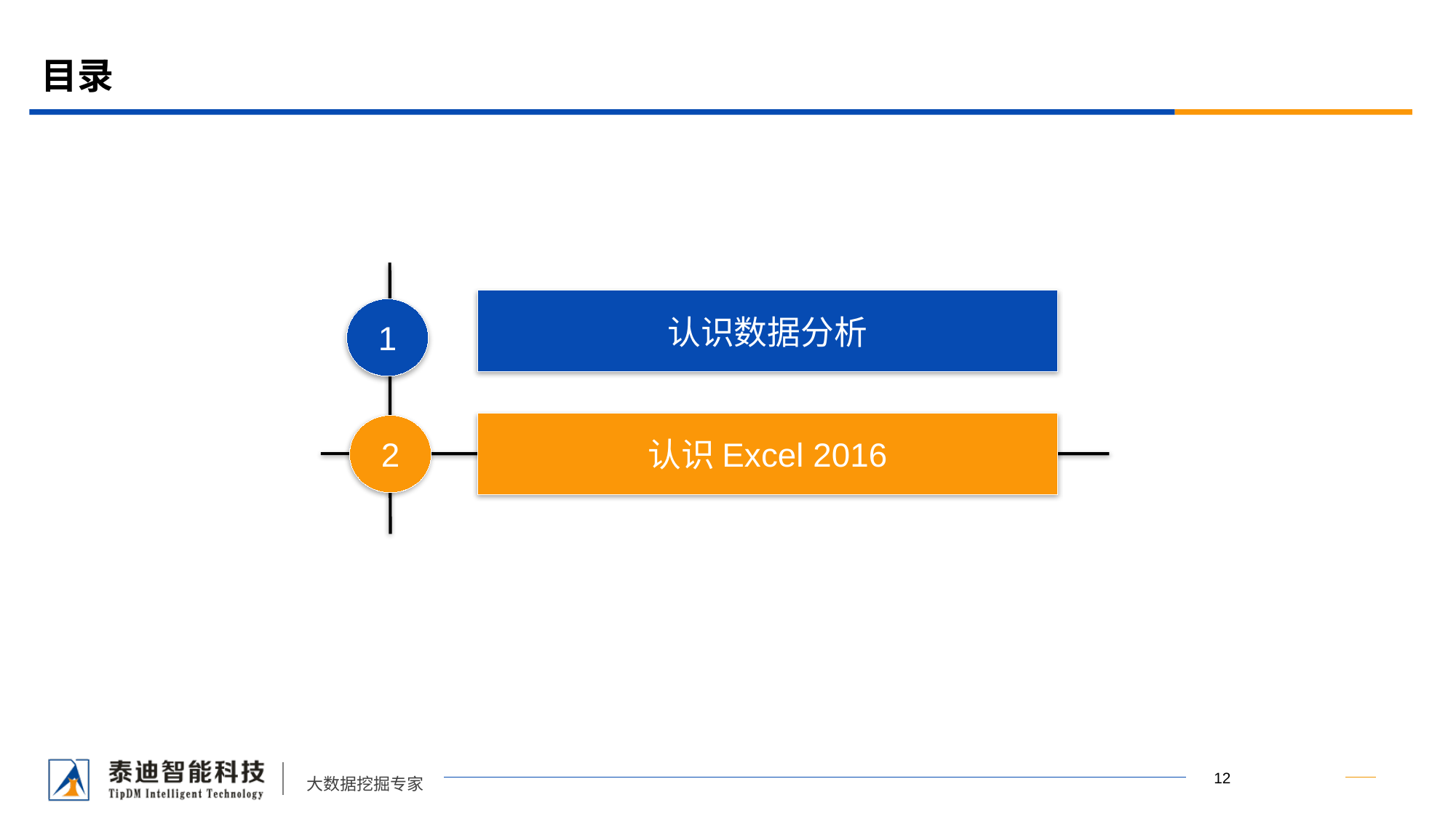

# 目录
认识数据分析
1
认识Excel 2016
2